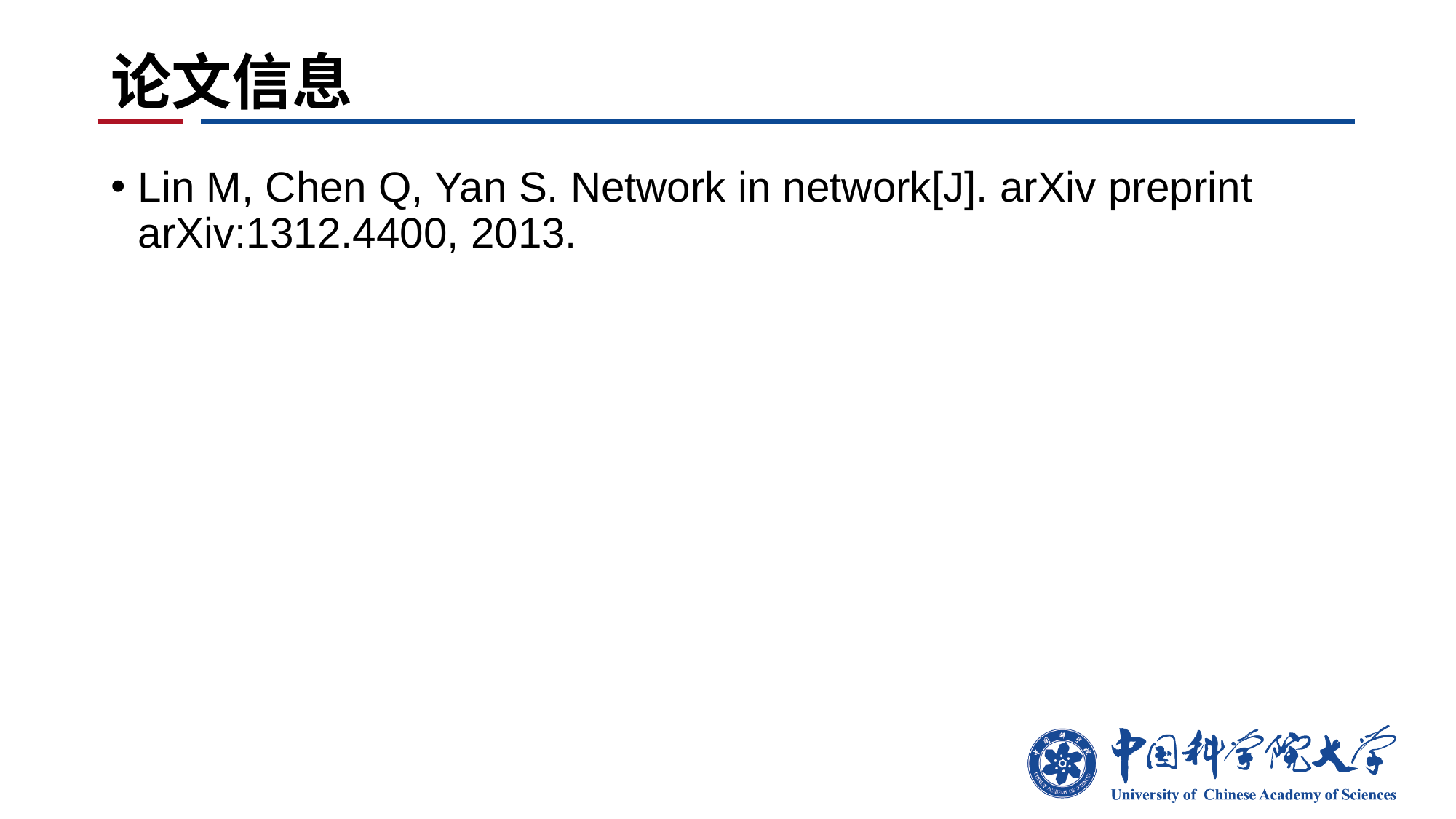

# 论文信息
Lin M, Chen Q, Yan S. Network in network[J]. arXiv preprint arXiv:1312.4400, 2013.